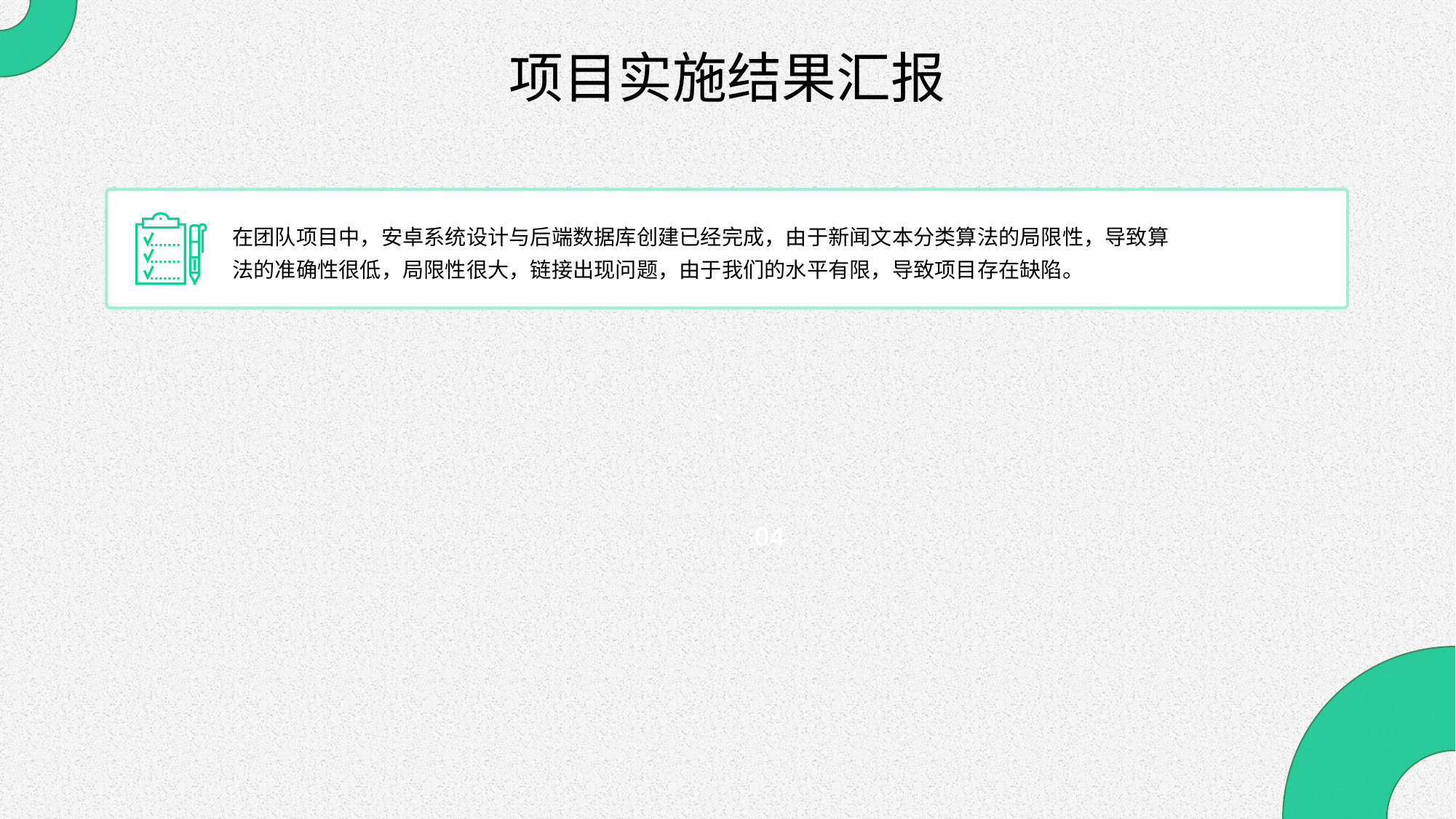

、

项目实施结果汇报

在团队项目中，安卓系统设计与后端数据库创建已经完成，由于新闻文本分类算法的局限性，导致算法的准确性很低，局限性很大，链接出现问题，由于我们的水平有限，导致项目存在缺陷。

04